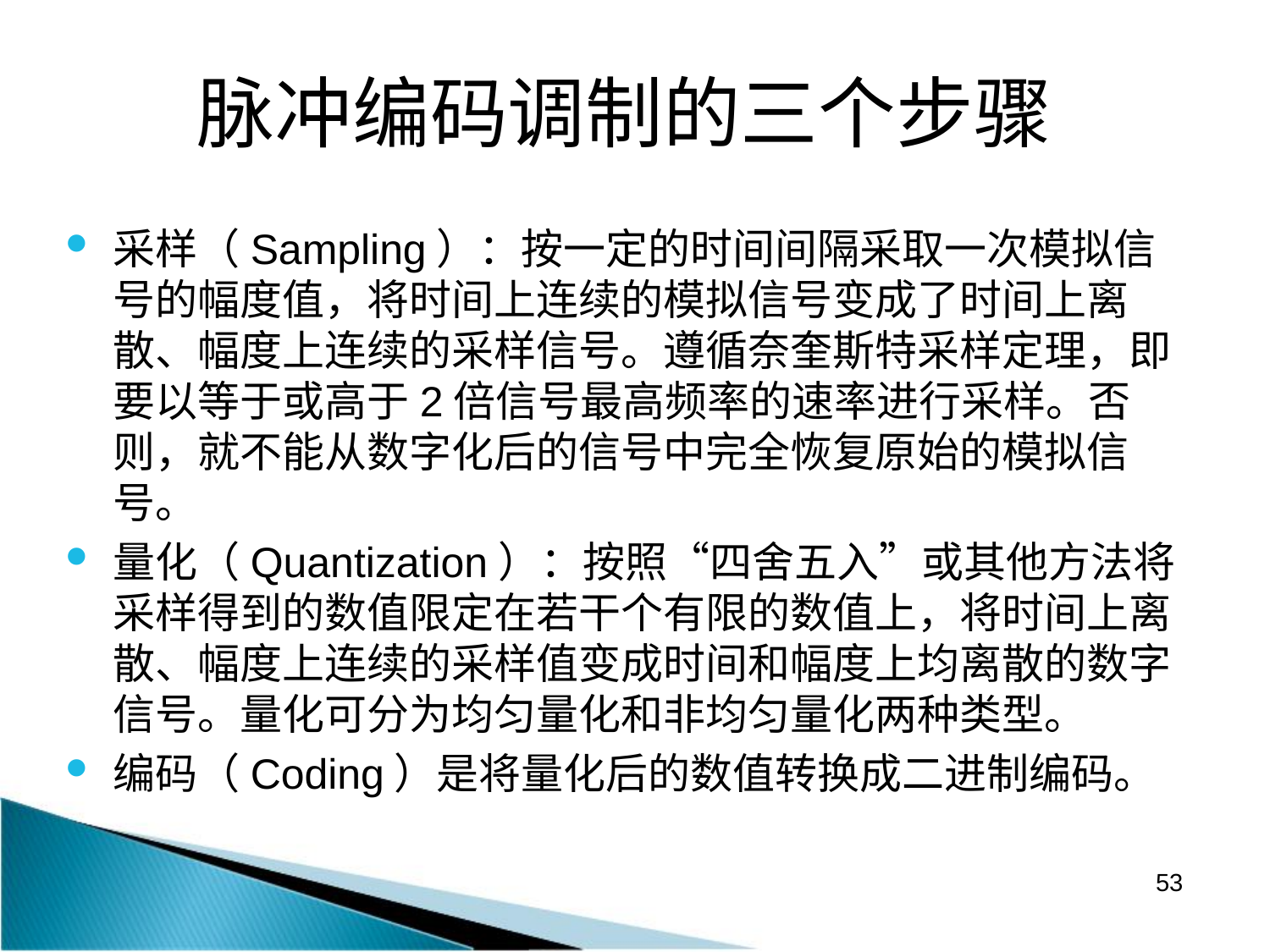

# 脉冲编码调制的三个步骤
采样（Sampling）：按一定的时间间隔采取一次模拟信号的幅度值，将时间上连续的模拟信号变成了时间上离散、幅度上连续的采样信号。遵循奈奎斯特采样定理，即要以等于或高于2倍信号最高频率的速率进行采样。否则，就不能从数字化后的信号中完全恢复原始的模拟信号。
量化（Quantization）：按照“四舍五入”或其他方法将采样得到的数值限定在若干个有限的数值上，将时间上离散、幅度上连续的采样值变成时间和幅度上均离散的数字信号。量化可分为均匀量化和非均匀量化两种类型。
编码（Coding）是将量化后的数值转换成二进制编码。

53